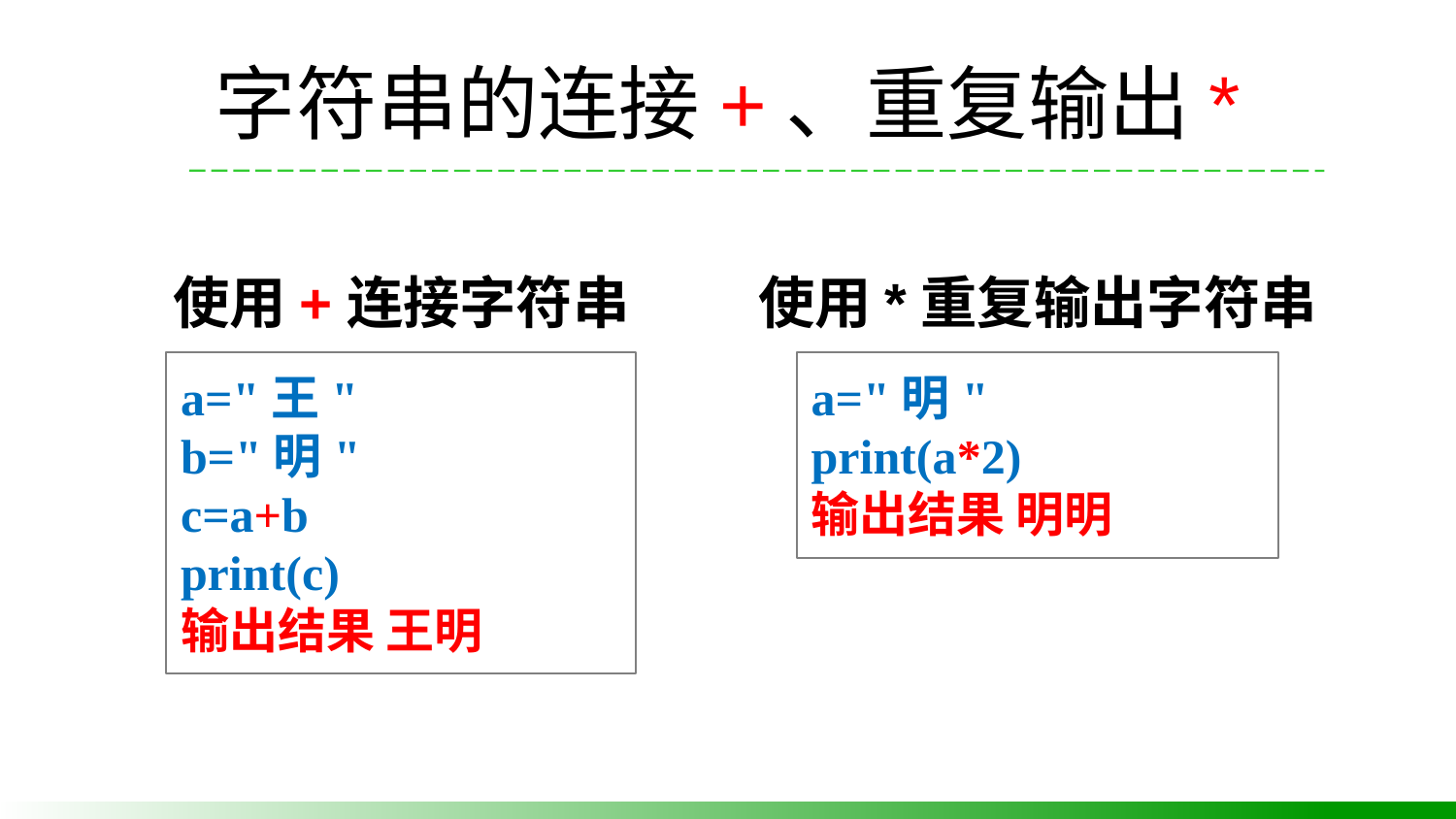

# 字符串的连接+、重复输出*
使用+连接字符串
a="王"
b="明"
c=a+b
print(c)
输出结果 王明
使用*重复输出字符串
a="明"
print(a*2)
输出结果 明明